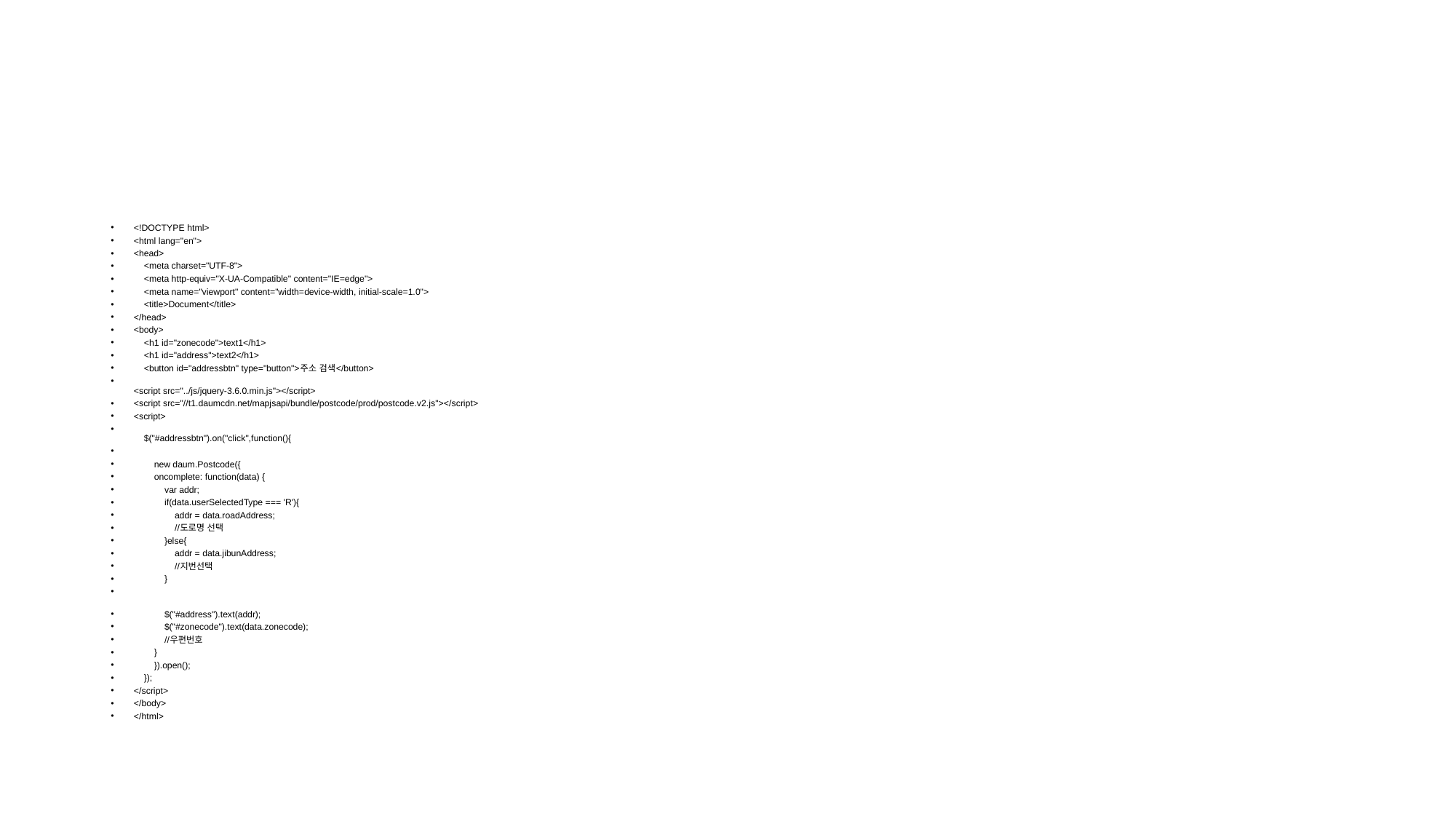

#
<!DOCTYPE html>
<html lang="en">
<head>
    <meta charset="UTF-8">
    <meta http-equiv="X-UA-Compatible" content="IE=edge">
    <meta name="viewport" content="width=device-width, initial-scale=1.0">
    <title>Document</title>
</head>
<body>
    <h1 id="zonecode">text1</h1>
    <h1 id="address">text2</h1>
    <button id="addressbtn" type="button">주소 검색</button>
<script src="../js/jquery-3.6.0.min.js"></script>
<script src="//t1.daumcdn.net/mapjsapi/bundle/postcode/prod/postcode.v2.js"></script>
<script>
    $("#addressbtn").on("click",function(){

        new daum.Postcode({
        oncomplete: function(data) {
            var addr;
            if(data.userSelectedType === 'R'){
                addr = data.roadAddress;
                //도로명 선택
            }else{
                addr = data.jibunAddress;
                //지번선택
            }

            $("#address").text(addr);
            $("#zonecode").text(data.zonecode);
            //우편번호
        }
        }).open();
    });
</script>
</body>
</html>